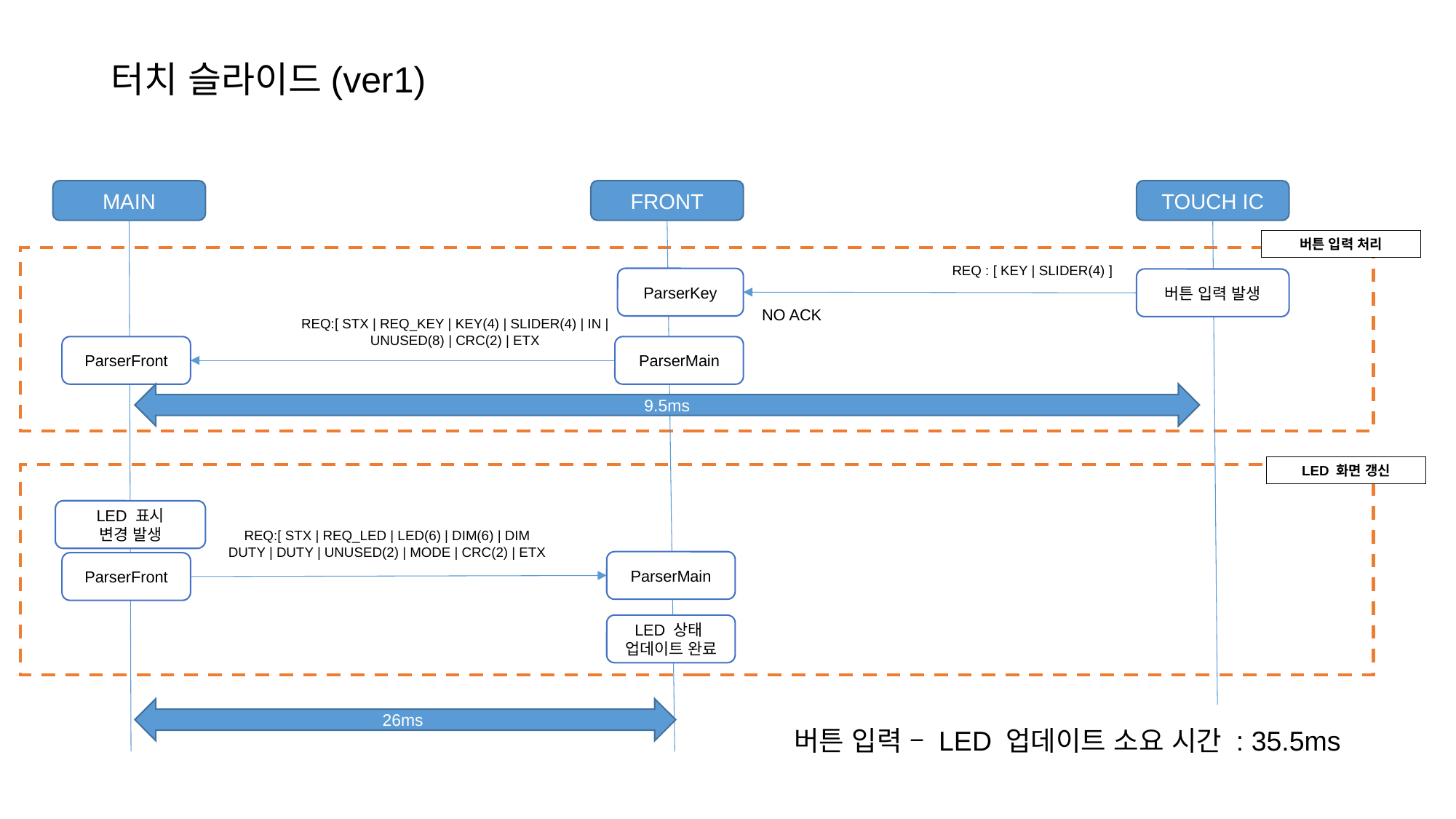

# 터치 슬라이드(ver1)
MAIN
FRONT
TOUCH IC
버튼 입력 처리

REQ : [ KEY | SLIDER(4) ]
ParserKey
버튼 입력 발생
NO ACK
REQ:[ STX | REQ_KEY | KEY(4) | SLIDER(4) | IN | UNUSED(8) | CRC(2) | ETX
ParserFront
ParserMain
9.5ms
LED 화면 갱신

LED 표시
변경 발생
REQ:[ STX | REQ_LED | LED(6) | DIM(6) | DIM DUTY | DUTY | UNUSED(2) | MODE | CRC(2) | ETX
ParserMain
ParserFront
LED 상태
업데이트 완료
26ms
버튼 입력 – LED 업데이트 소요 시간 : 35.5ms